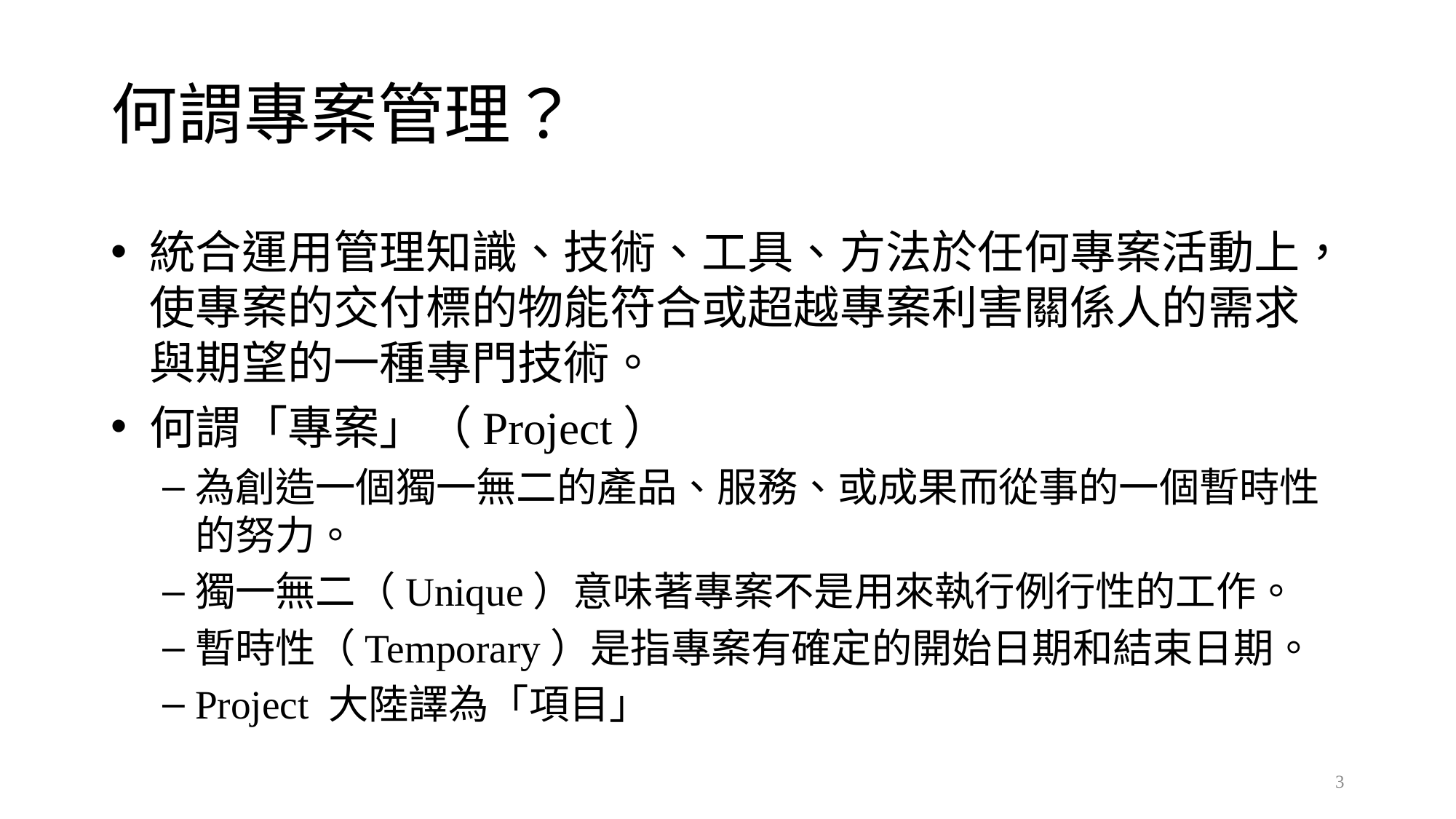

# 何謂專案管理？
統合運用管理知識、技術、工具、方法於任何專案活動上，使專案的交付標的物能符合或超越專案利害關係人的需求與期望的一種專門技術。
何謂「專案」（Project）
為創造一個獨一無二的產品、服務、或成果而從事的一個暫時性的努力。
獨一無二（Unique）意味著專案不是用來執行例行性的工作。
暫時性（Temporary）是指專案有確定的開始日期和結束日期。
Project 大陸譯為「項目」
3